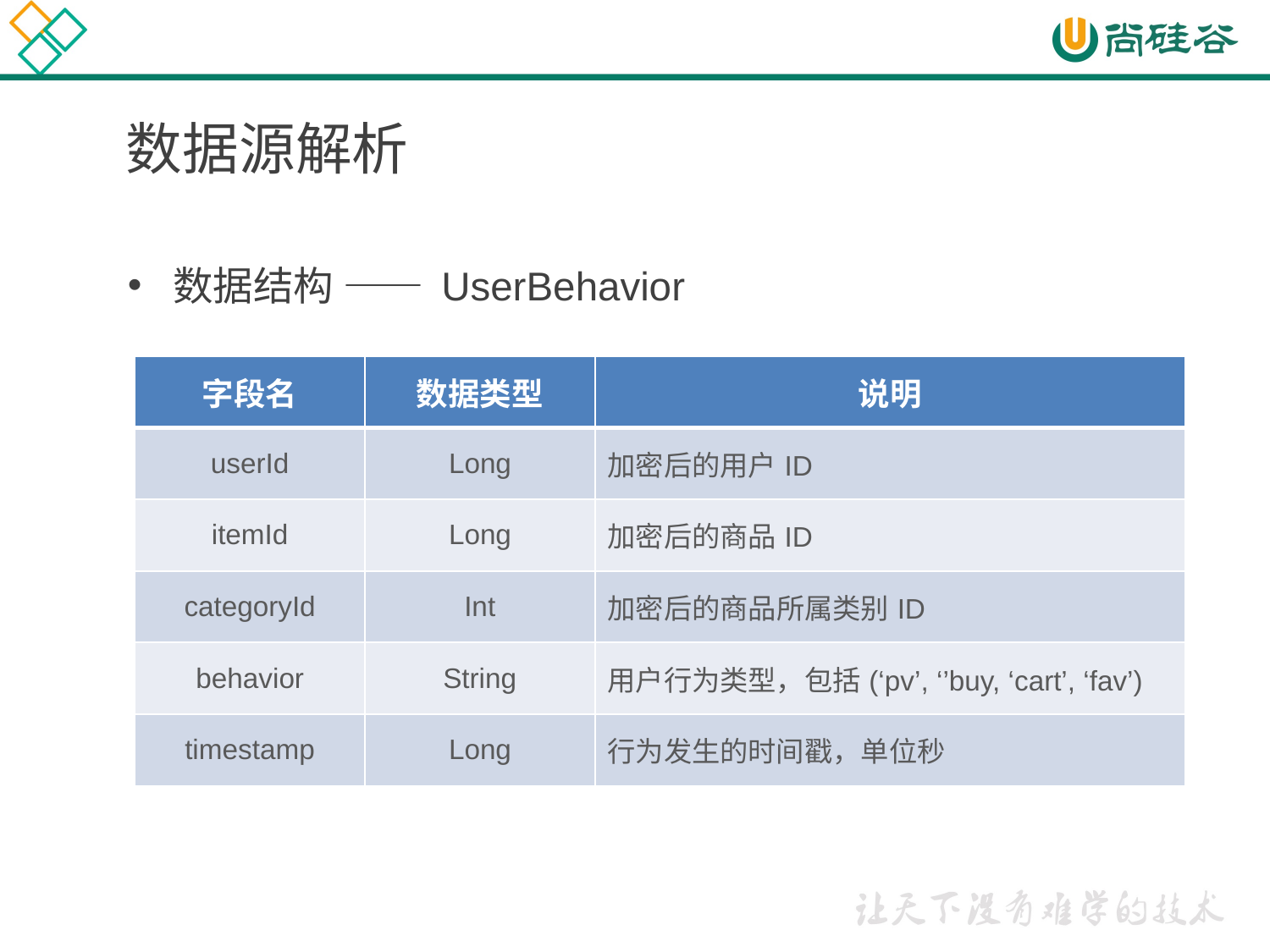

# 数据源解析
数据结构 —— UserBehavior
| 字段名 | 数据类型 | 说明 |
| --- | --- | --- |
| userId | Long | 加密后的用户ID |
| itemId | Long | 加密后的商品ID |
| categoryId | Int | 加密后的商品所属类别ID |
| behavior | String | 用户行为类型，包括(‘pv’, ‘’buy, ‘cart’, ‘fav’) |
| timestamp | Long | 行为发生的时间戳，单位秒 |